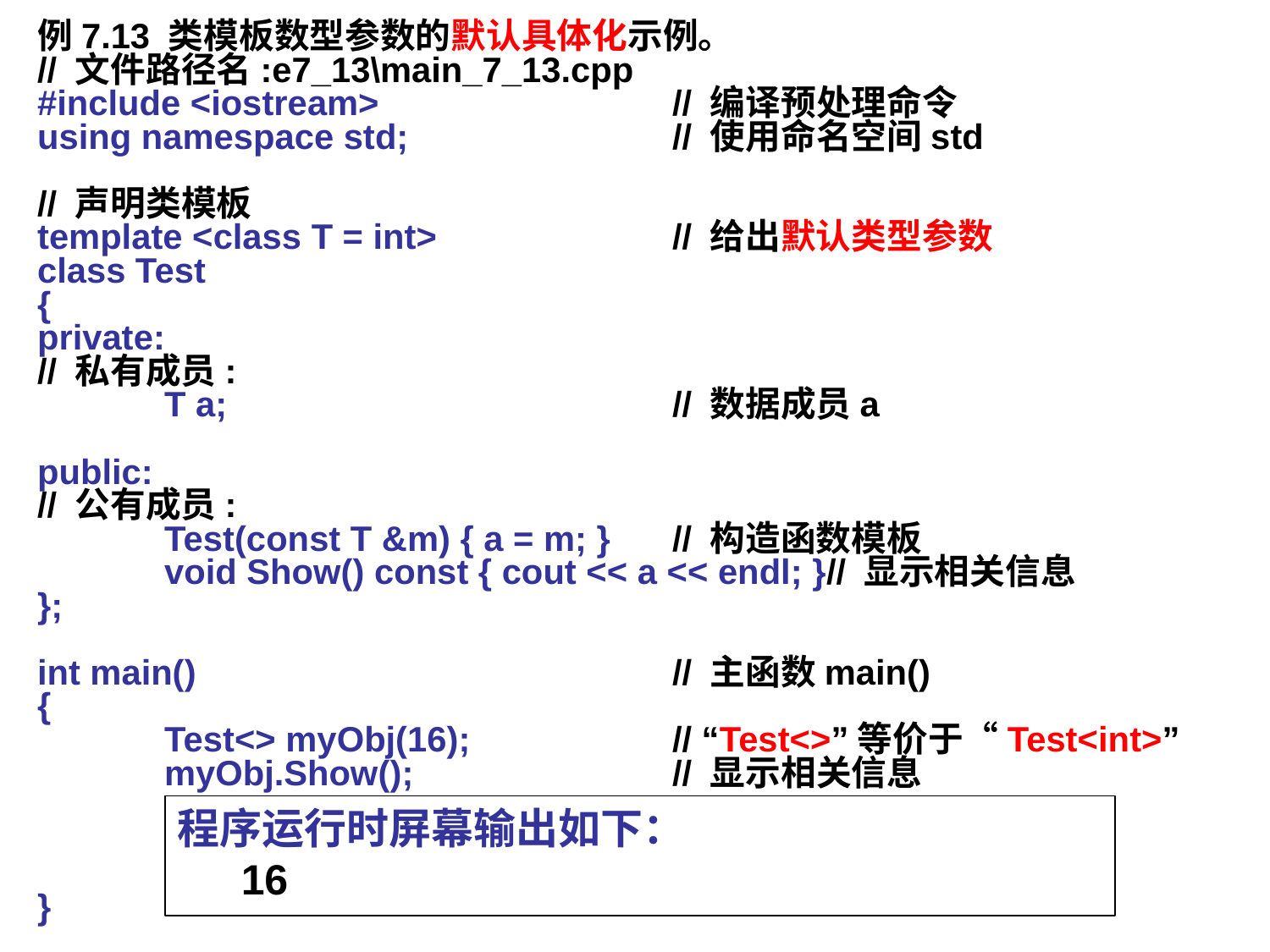

例7.13 类模板数型参数的默认具体化示例。
// 文件路径名:e7_13\main_7_13.cpp
#include <iostream>               		// 编译预处理命令
using namespace std;			// 使用命名空间std

// 声明类模板
template <class T = int>		// 给出默认类型参数
class Test
{
private:
// 私有成员:
	T a;				// 数据成员a

public:
// 公有成员:
	Test(const T &m) { a = m; }	// 构造函数模板
	void Show() const { cout << a << endl; }// 显示相关信息
};

int main()				// 主函数main()
{
	Test<> myObj(16);		// “Test<>”等价于“Test<int>”
	myObj.Show();			// 显示相关信息

	system("PAUSE");		// 输出系统提示信息
	return 0;               		// 返回值0, 返回操作系统
}
程序运行时屏幕输出如下：
16